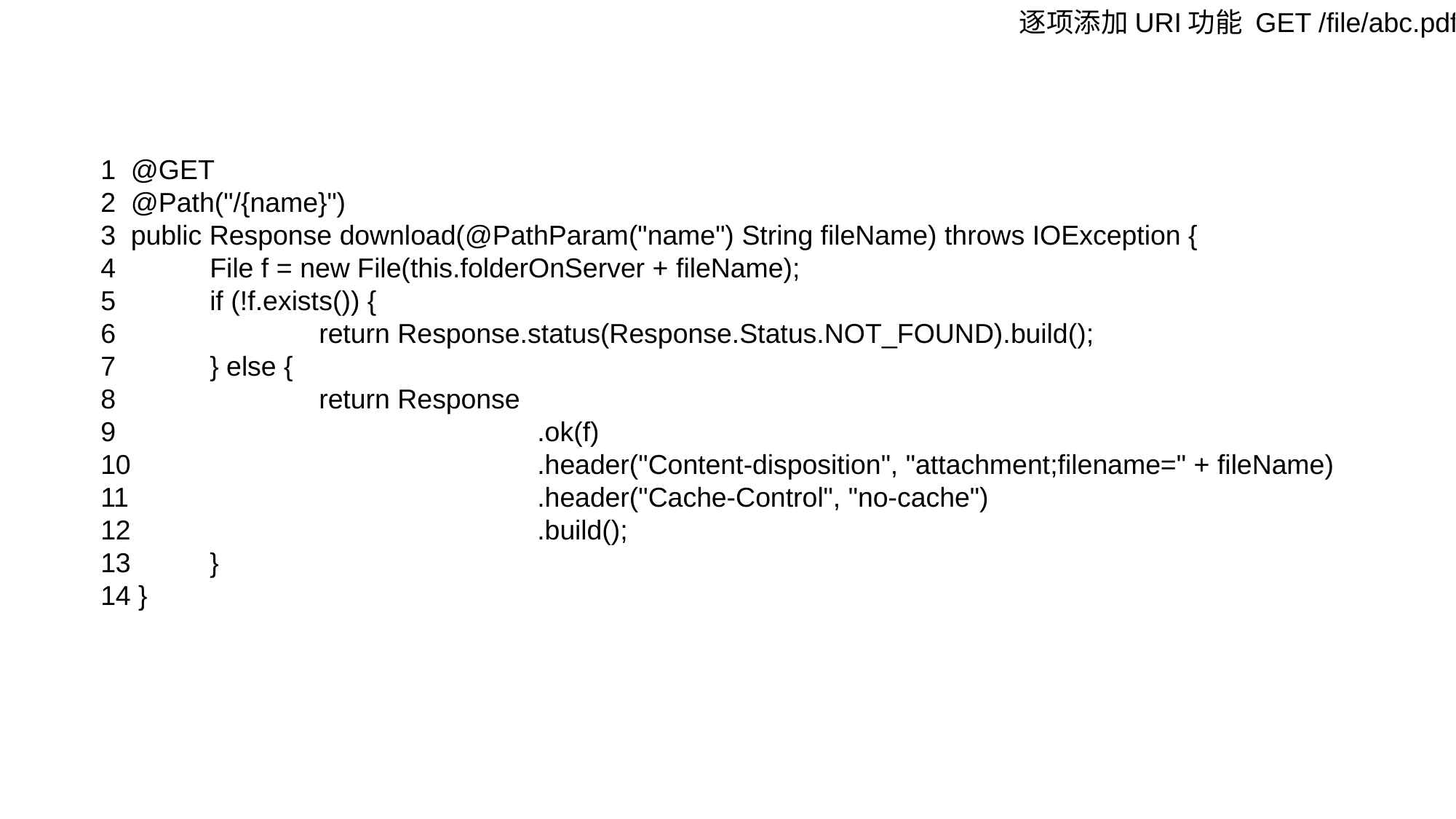

逐项添加URI功能 GET /file/abc.pdf
1  @GET
2  @Path("/{name}")
3  public Response download(@PathParam("name") String fileName) throws IOException {
4  	File f = new File(this.folderOnServer + fileName);
5  	if (!f.exists()) {
6  		return Response.status(Response.Status.NOT_FOUND).build();
7  	} else {
8  		return Response
9  				.ok(f)
10 				.header("Content-disposition", "attachment;filename=" + fileName)
11 				.header("Cache-Control", "no-cache")
12 				.build();
13 	}
14 }